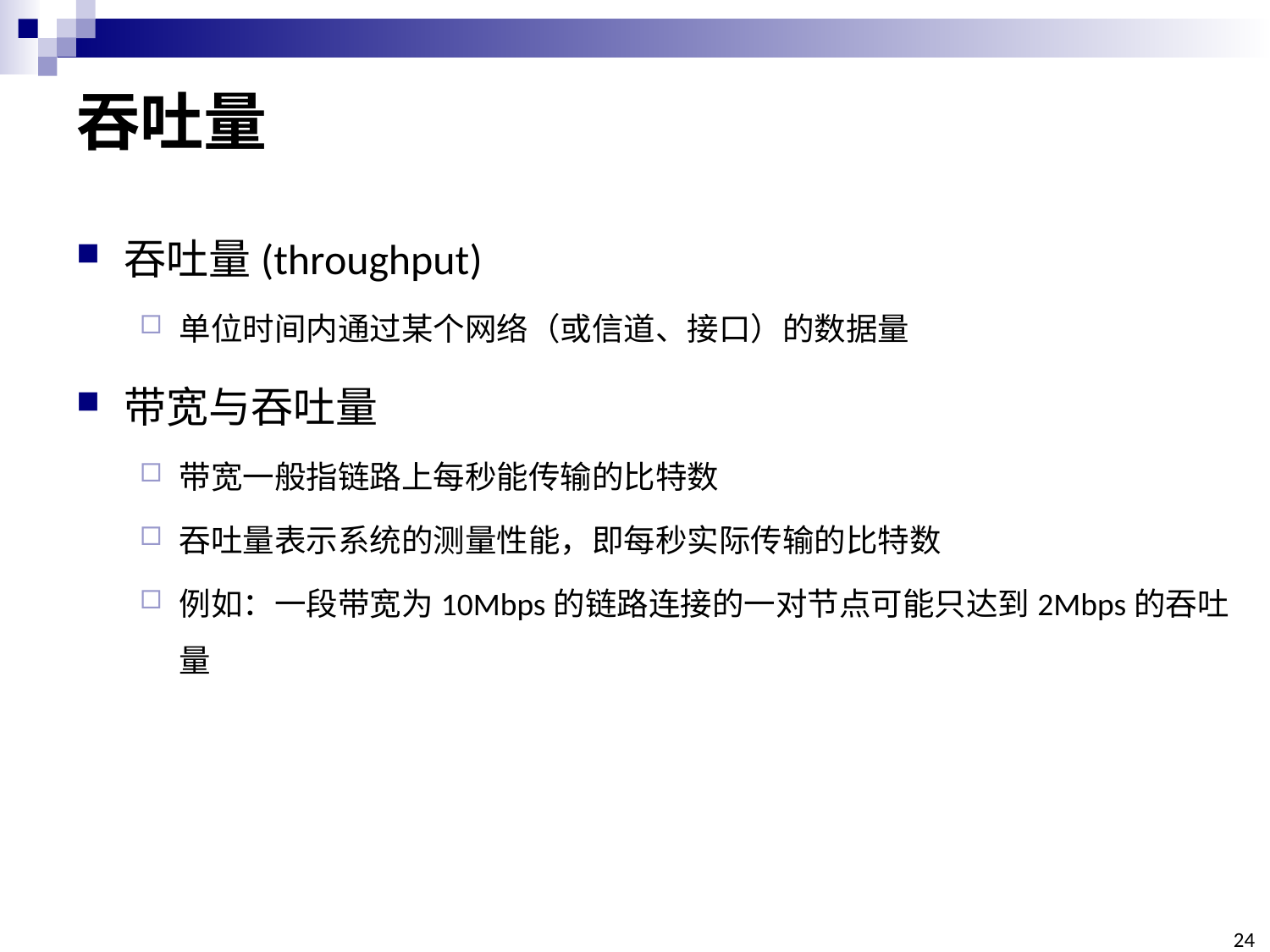

# 吞吐量
吞吐量(throughput)
单位时间内通过某个网络（或信道、接口）的数据量
带宽与吞吐量
带宽一般指链路上每秒能传输的比特数
吞吐量表示系统的测量性能，即每秒实际传输的比特数
例如：一段带宽为10Mbps的链路连接的一对节点可能只达到2Mbps的吞吐量
24